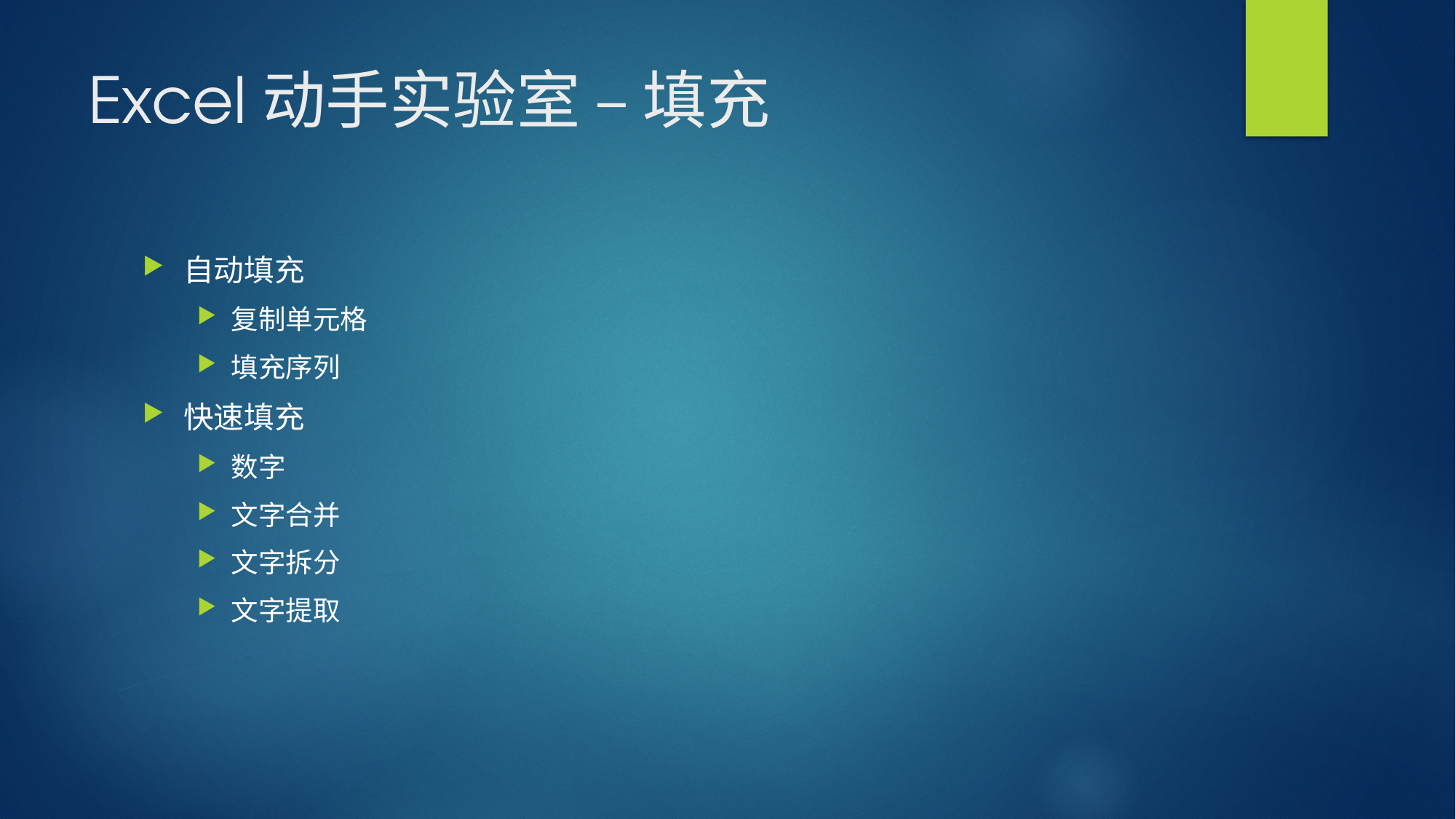

# Excel动手实验室 – 填充
自动填充
复制单元格
填充序列
快速填充
数字
文字合并
文字拆分
文字提取